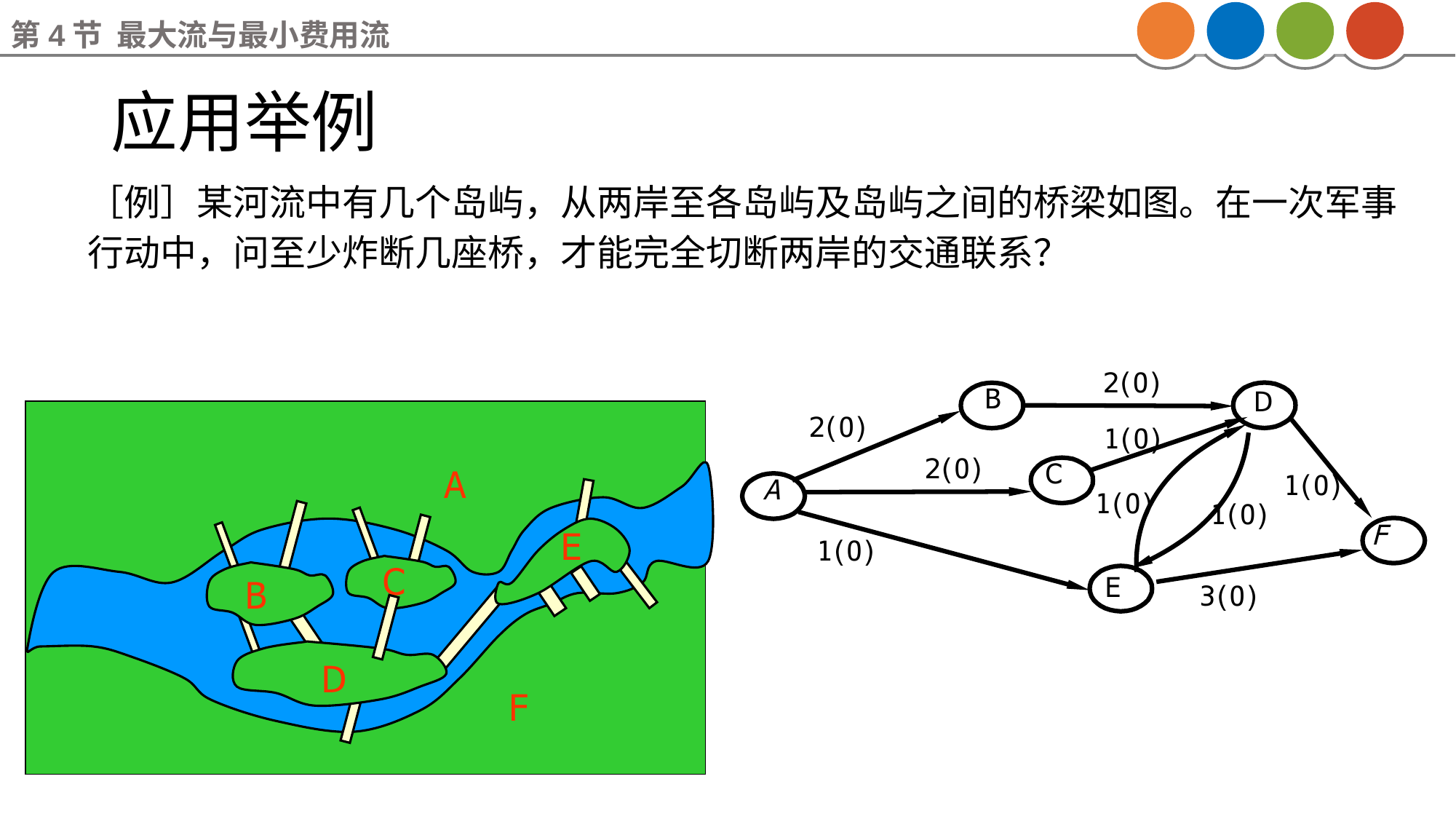

第4节  最大流与最小费用流
# 应用举例
［例］某河流中有几个岛屿，从两岸至各岛屿及岛屿之间的桥梁如图。在一次军事行动中，问至少炸断几座桥，才能完全切断两岸的交通联系？
2(0)
B

D

2(0)

1(0)

2(0)
C

1(0)
A

1(0)

1(0)

F
1(0)

E
3(0)

A

E
D

C

B

D
F